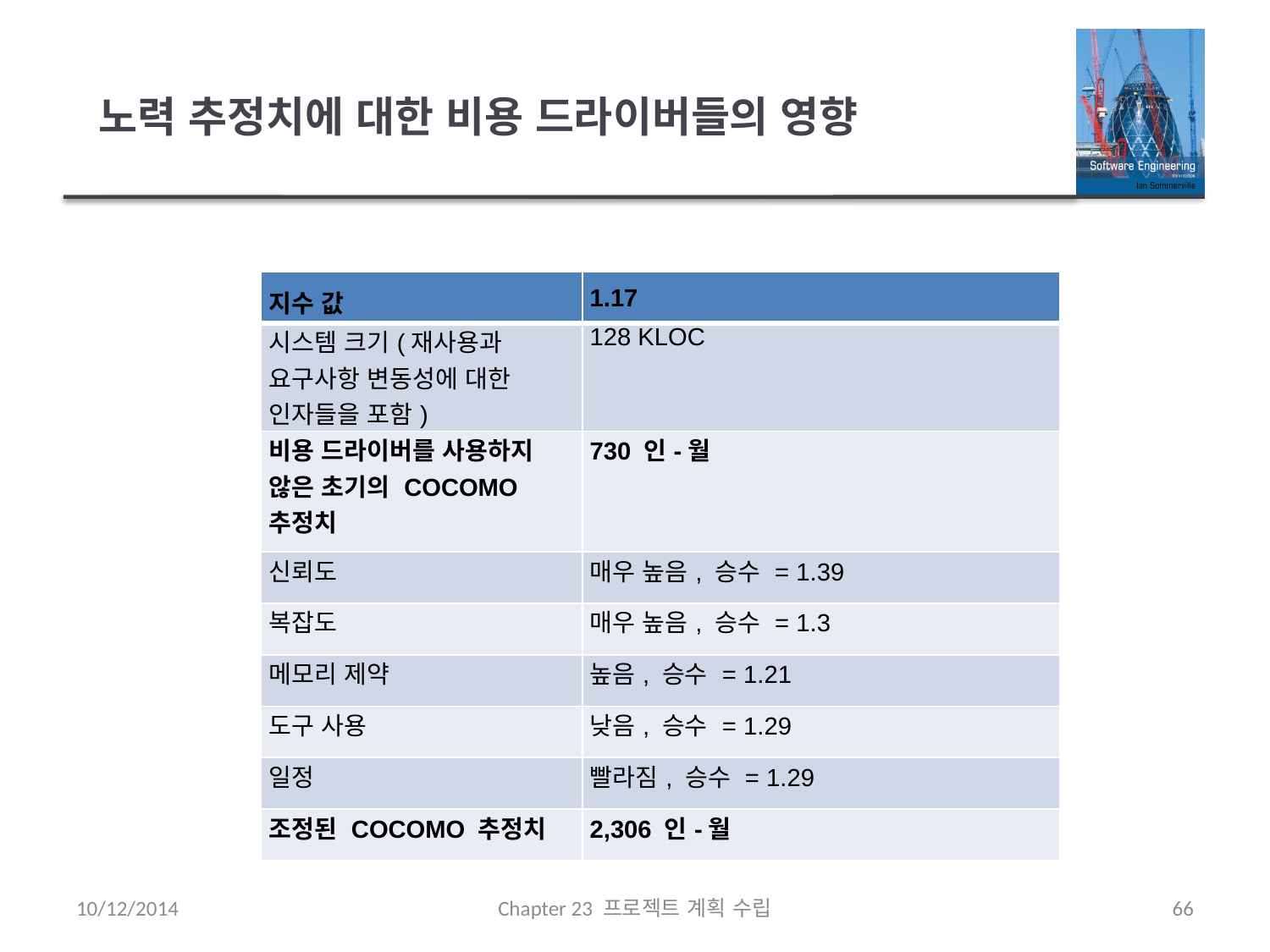

# 노력 추정치에 대한 비용 드라이버들의 영향
| 지수 값 | 1.17 |
| --- | --- |
| 시스템 크기(재사용과 요구사항 변동성에 대한 인자들을 포함) | 128 KLOC |
| 비용 드라이버를 사용하지 않은 초기의 COCOMO 추정치 | 730 인-월 |
| 신뢰도 | 매우 높음, 승수 = 1.39 |
| 복잡도 | 매우 높음, 승수 = 1.3 |
| 메모리 제약 | 높음, 승수 = 1.21 |
| 도구 사용 | 낮음, 승수 = 1.29 |
| 일정 | 빨라짐, 승수 = 1.29 |
| 조정된 COCOMO 추정치 | 2,306 인-월 |
10/12/2014
Chapter 23 프로젝트 계획 수립
66